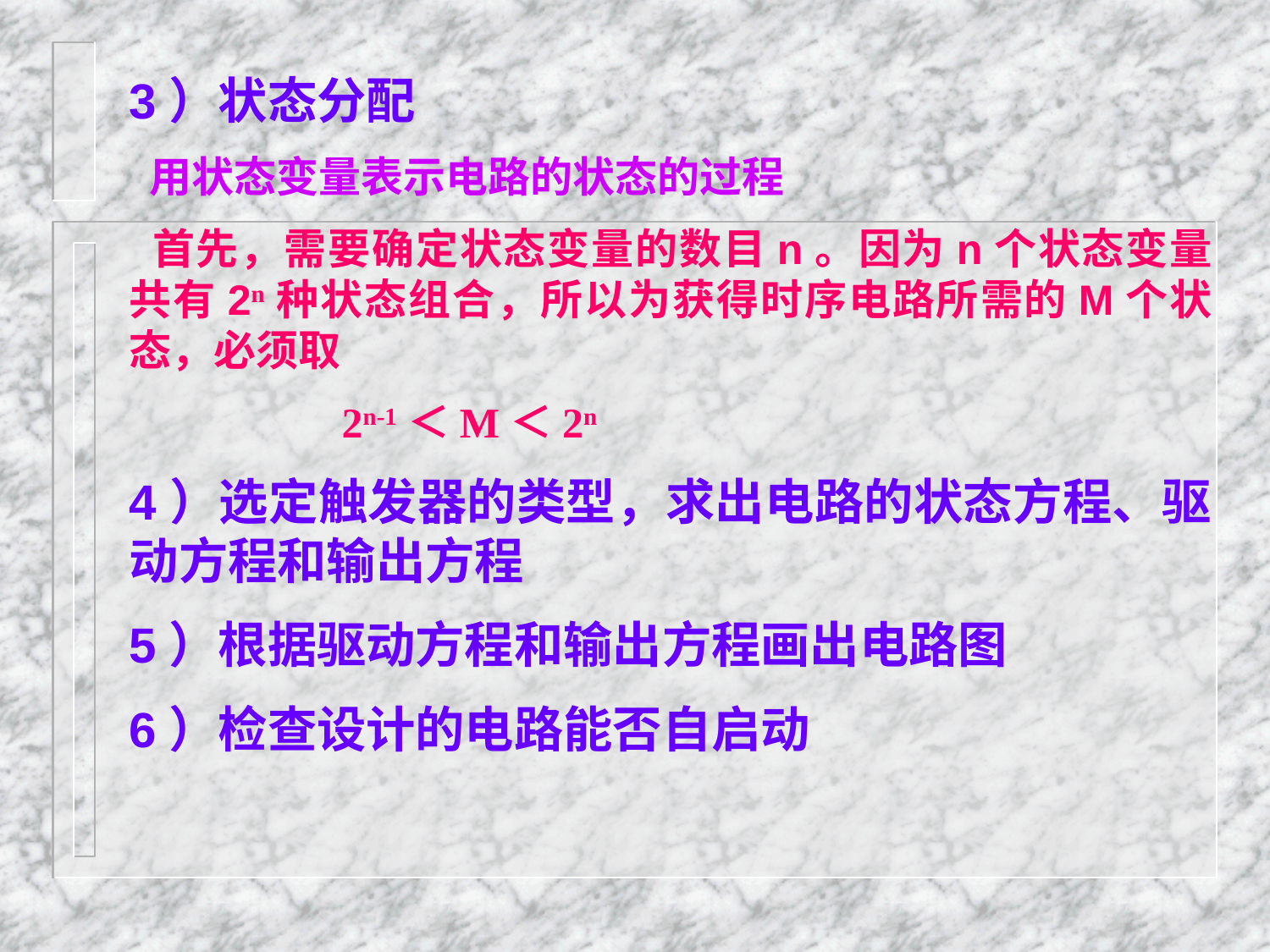

3）状态分配
 用状态变量表示电路的状态的过程
 首先，需要确定状态变量的数目n。因为n个状态变量共有2n种状态组合，所以为获得时序电路所需的M个状态，必须取
                  2n-1＜M＜2n
4）选定触发器的类型，求出电路的状态方程、驱动方程和输出方程
5）根据驱动方程和输出方程画出电路图
6）检查设计的电路能否自启动